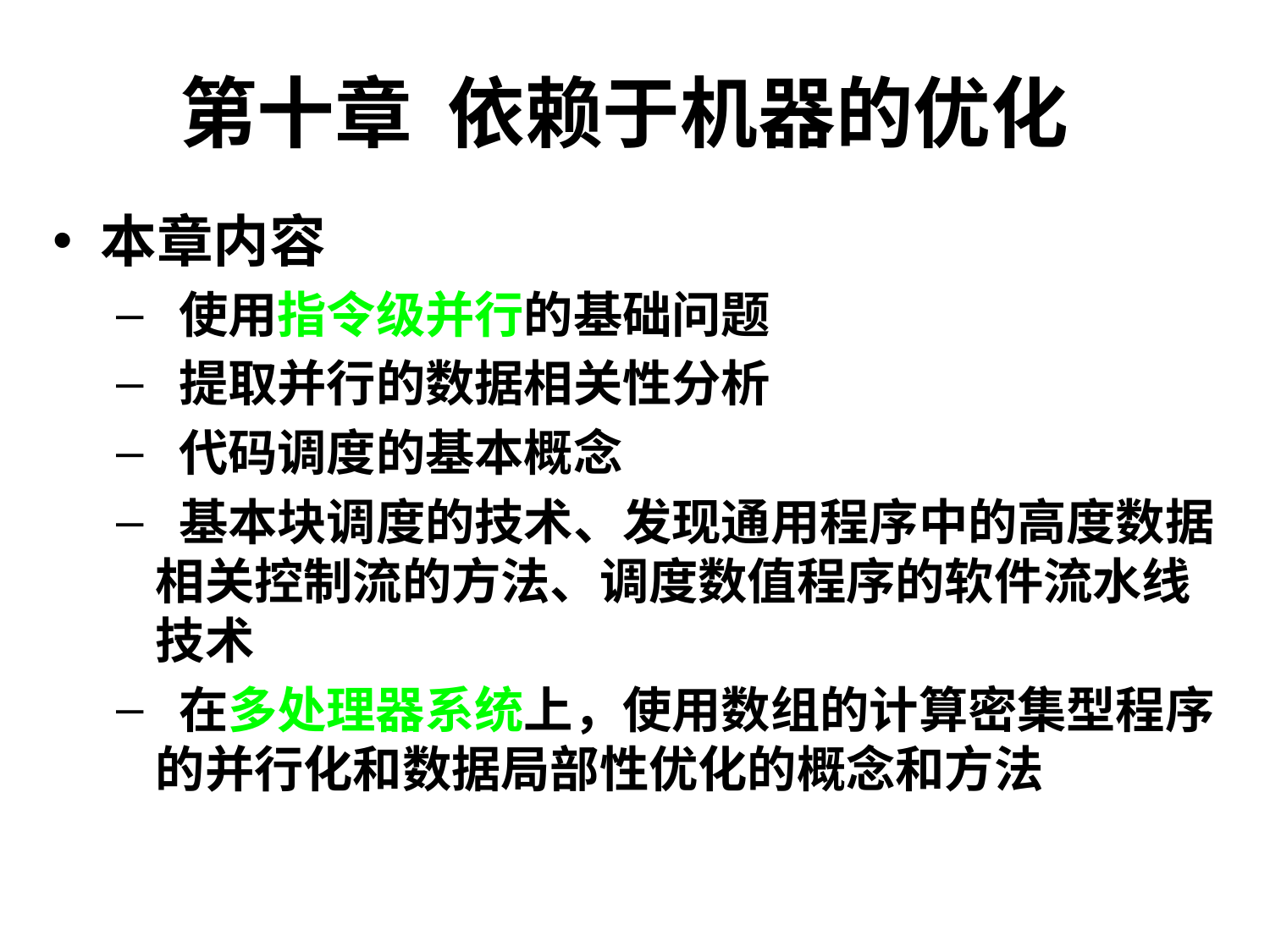

# 第十章  依赖于机器的优化
本章内容
 使用指令级并行的基础问题
 提取并行的数据相关性分析
 代码调度的基本概念
 基本块调度的技术、发现通用程序中的高度数据相关控制流的方法、调度数值程序的软件流水线技术
 在多处理器系统上，使用数组的计算密集型程序的并行化和数据局部性优化的概念和方法